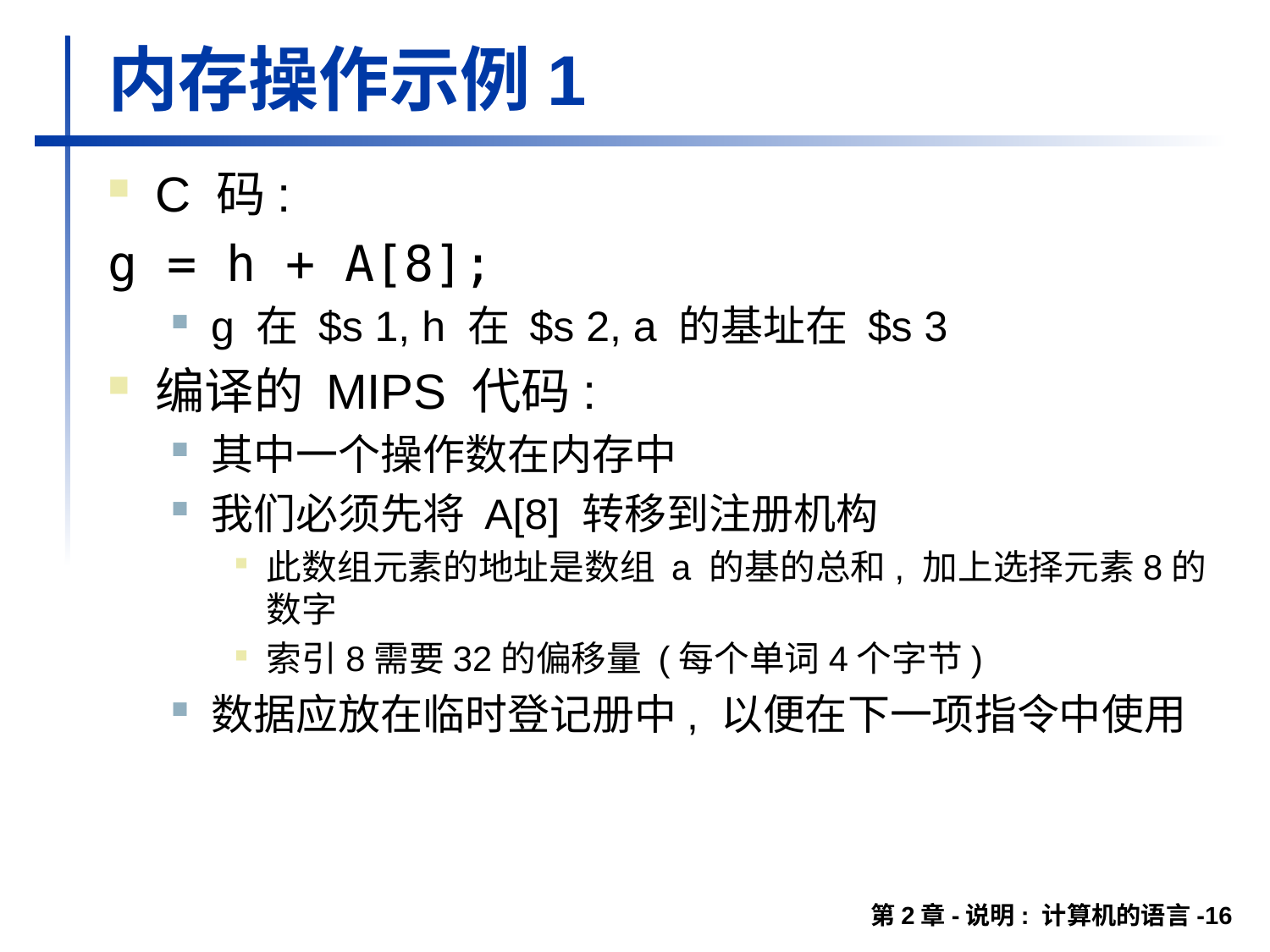

# 内存操作示例1
C 码:
g = h + A[8];
g 在 $s 1, h 在 $s 2, a 的基址在 $s 3
编译的 MIPS 代码:
其中一个操作数在内存中
我们必须先将 A[8] 转移到注册机构
此数组元素的地址是数组 a 的基的总和, 加上选择元素8的数字
索引8需要32的偏移量 (每个单词4个字节)
数据应放在临时登记册中, 以便在下一项指令中使用
第2章-说明: 计算机的语言-16